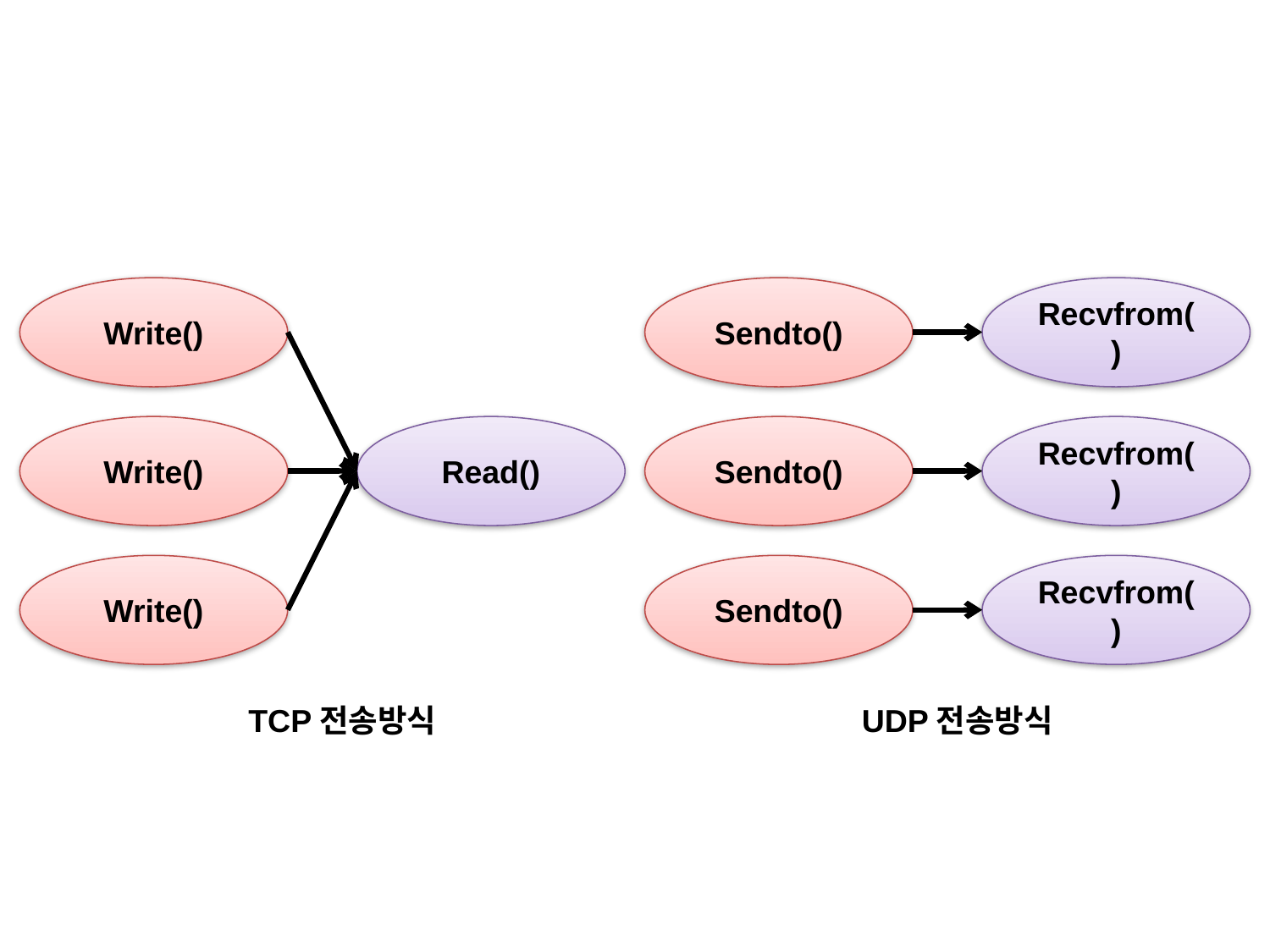

Write()
Sendto()
Recvfrom()
Write()
Read()
Sendto()
Recvfrom()
Write()
Sendto()
Recvfrom()
TCP전송방식
UDP전송방식